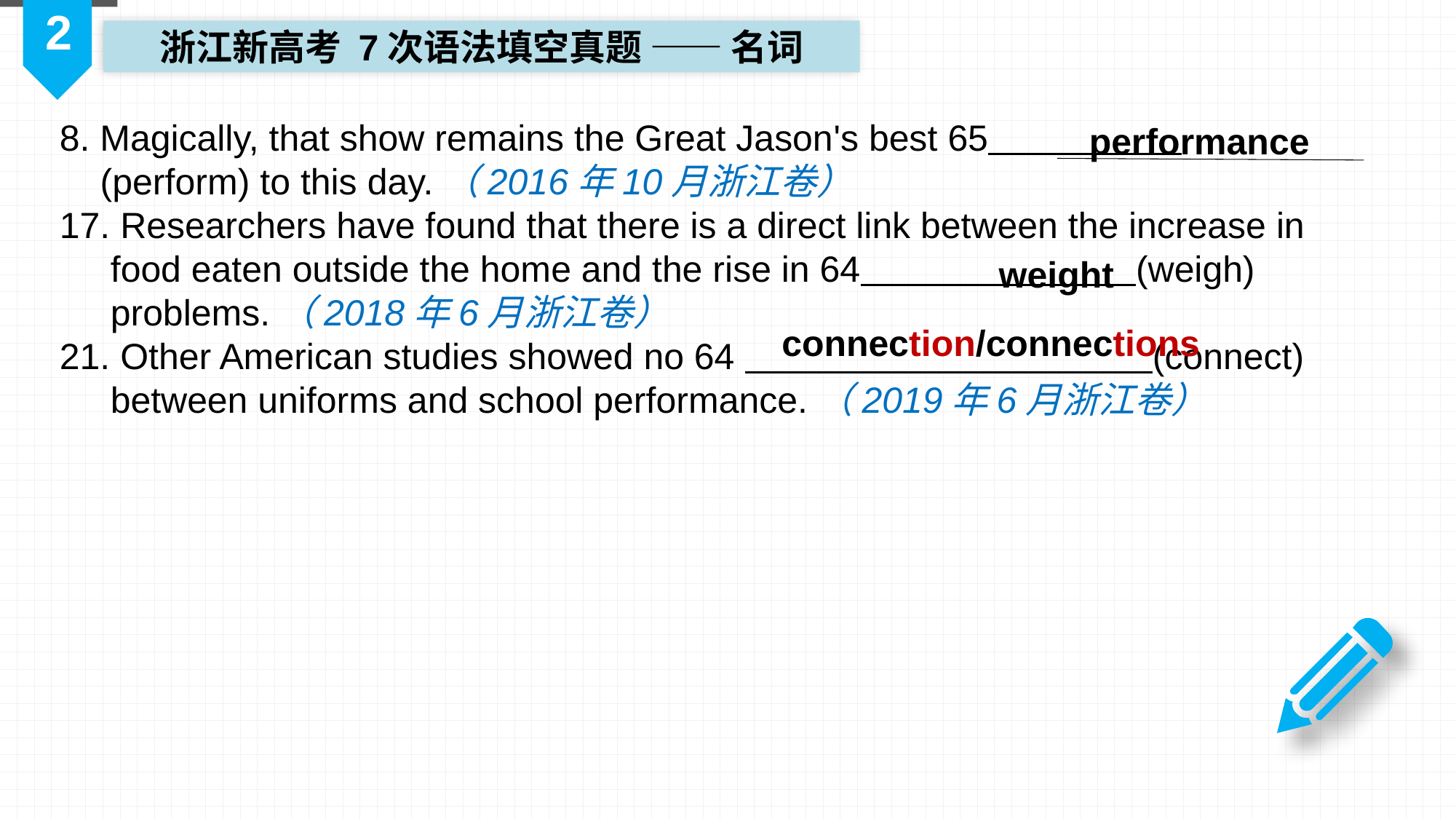

2
浙江新高考 7次语法填空真题 —— 名词
performance
8. Magically, that show remains the Great Jason's best 65
    (perform) to this day.（2016年10月浙江卷）
17. Researchers have found that there is a direct link between the increase in
     food eaten outside the home and the rise in 64                           (weigh)
     problems.（2018年6月浙江卷）
21. Other American studies showed no 64                                         (connect)
     between uniforms and school performance.（2019年6月浙江卷）
 weight
 connection/connections